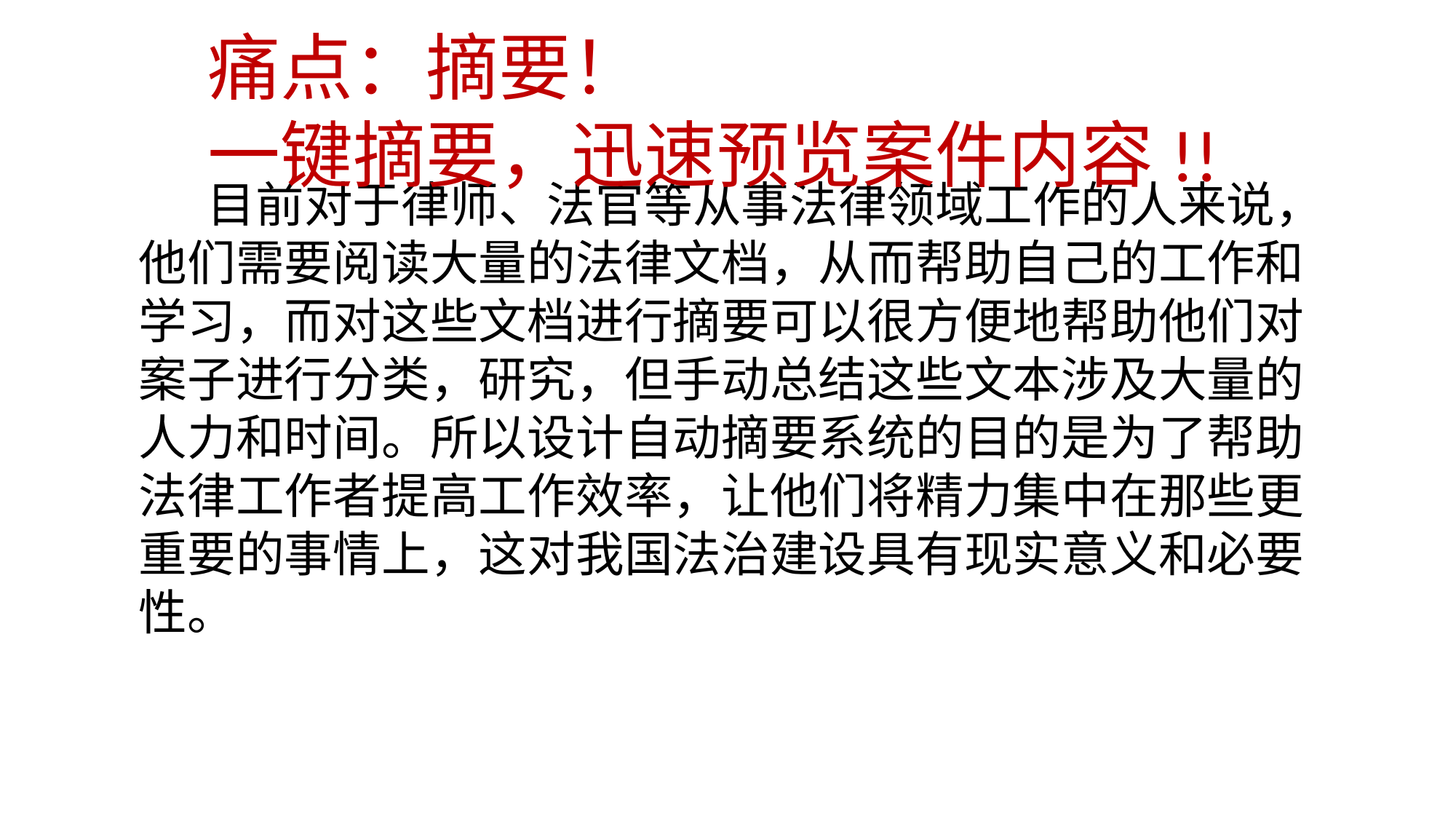

痛点：摘要！
一键摘要，迅速预览案件内容!!
目前对于律师、法官等从事法律领域工作的人来说，他们需要阅读大量的法律文档，从而帮助自己的工作和学习，而对这些文档进行摘要可以很方便地帮助他们对案子进行分类，研究，但手动总结这些文本涉及大量的人力和时间。所以设计自动摘要系统的目的是为了帮助法律工作者提高工作效率，让他们将精力集中在那些更重要的事情上，这对我国法治建设具有现实意义和必要性。